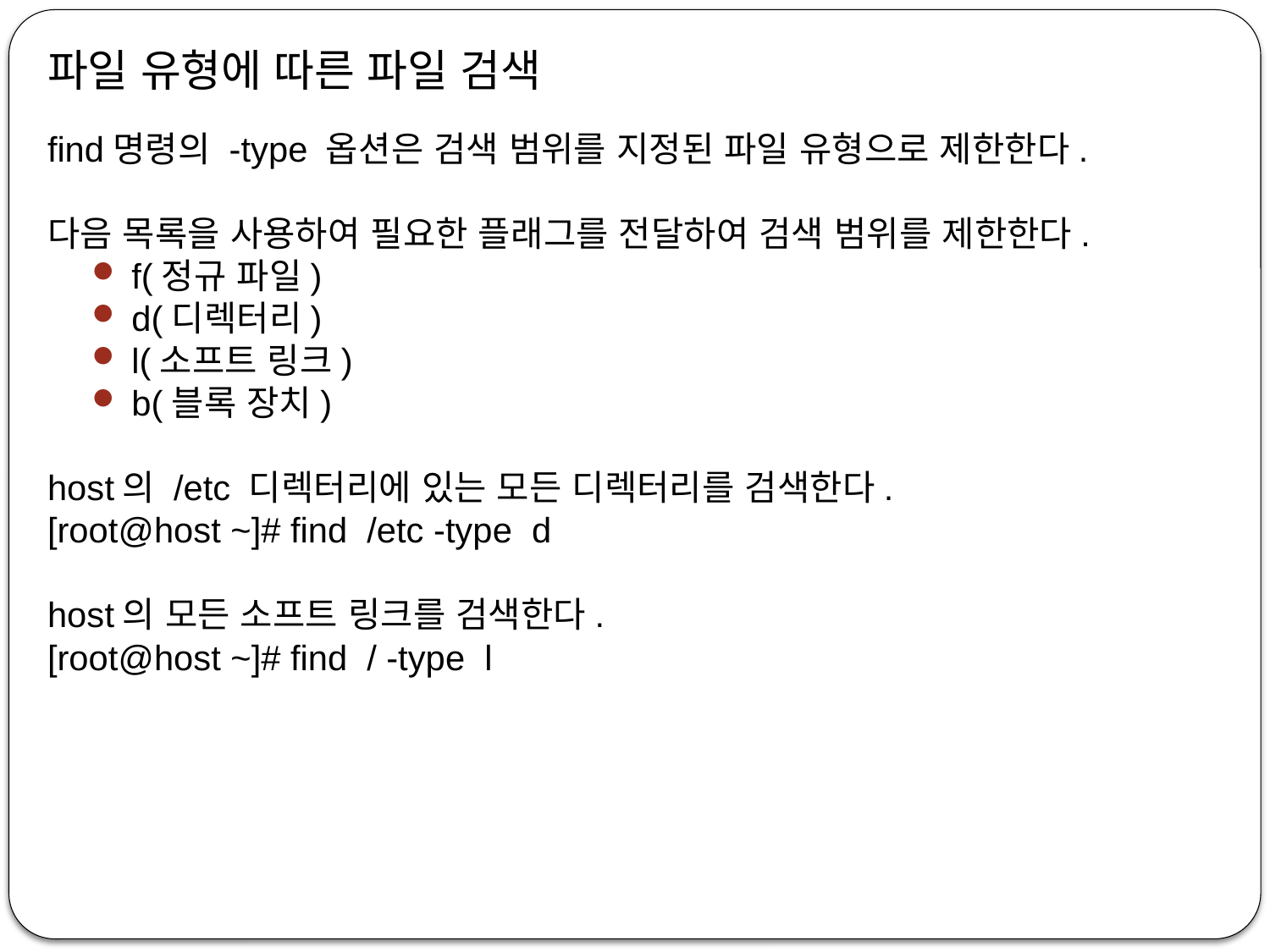

파일 유형에 따른 파일 검색

find명령의 -type 옵션은 검색 범위를 지정된 파일 유형으로 제한한다.

다음 목록을 사용하여 필요한 플래그를 전달하여 검색 범위를 제한한다.
f(정규 파일)
d(디렉터리)
l(소프트 링크)
b(블록 장치)

host의 /etc 디렉터리에 있는 모든 디렉터리를 검색한다.
[root@host ~]# find  /etc -type  d

host의 모든 소프트 링크를 검색한다.
[root@host ~]# find  / -type  l